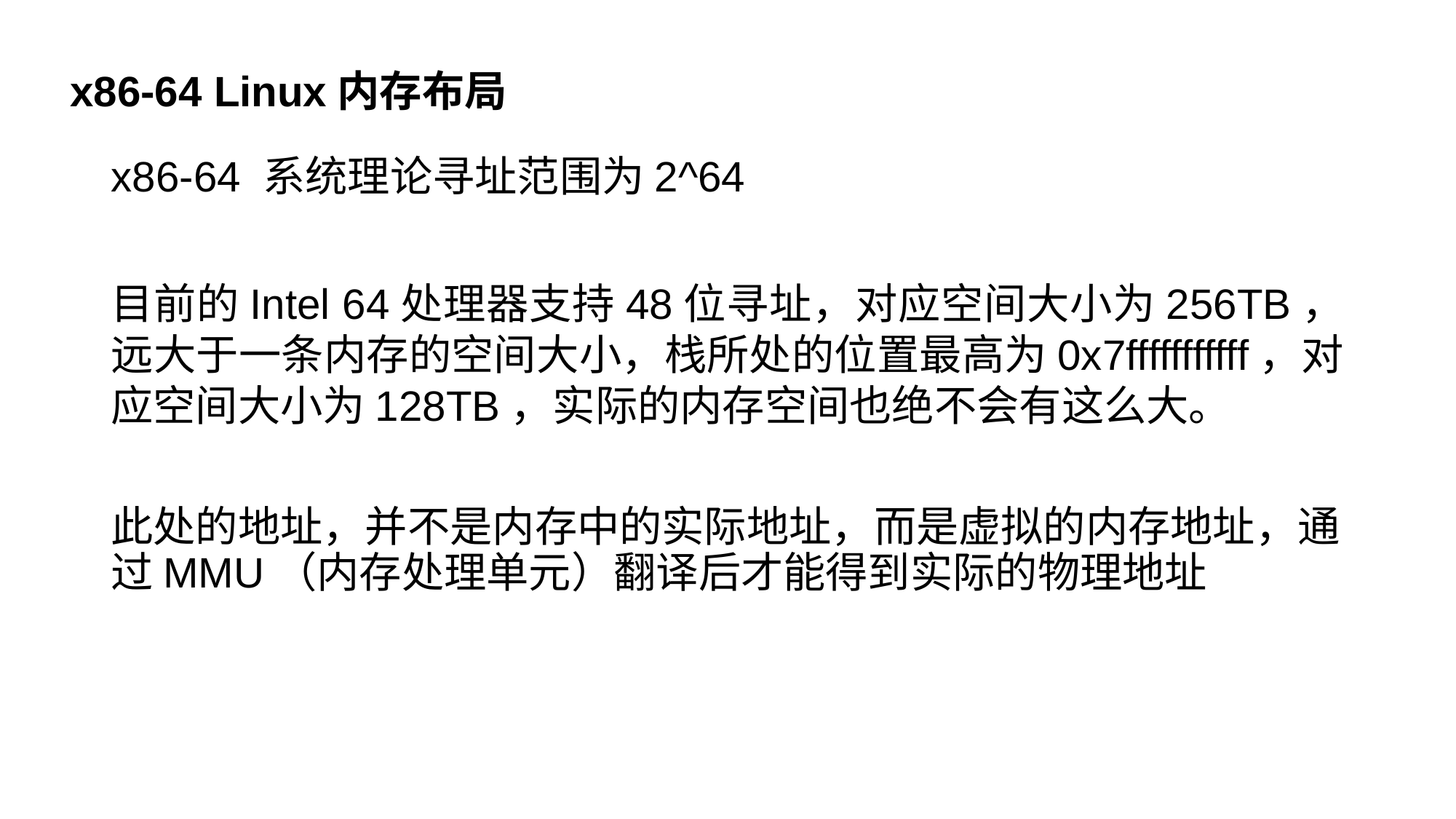

x86-64 Linux内存布局
x86-64 系统理论寻址范围为2^64

目前的Intel 64处理器支持48位寻址，对应空间大小为256TB，远大于一条内存的空间大小，栈所处的位置最高为0x7fffffffffff，对应空间大小为128TB，实际的内存空间也绝不会有这么大。

此处的地址，并不是内存中的实际地址，而是虚拟的内存地址，通过MMU（内存处理单元）翻译后才能得到实际的物理地址